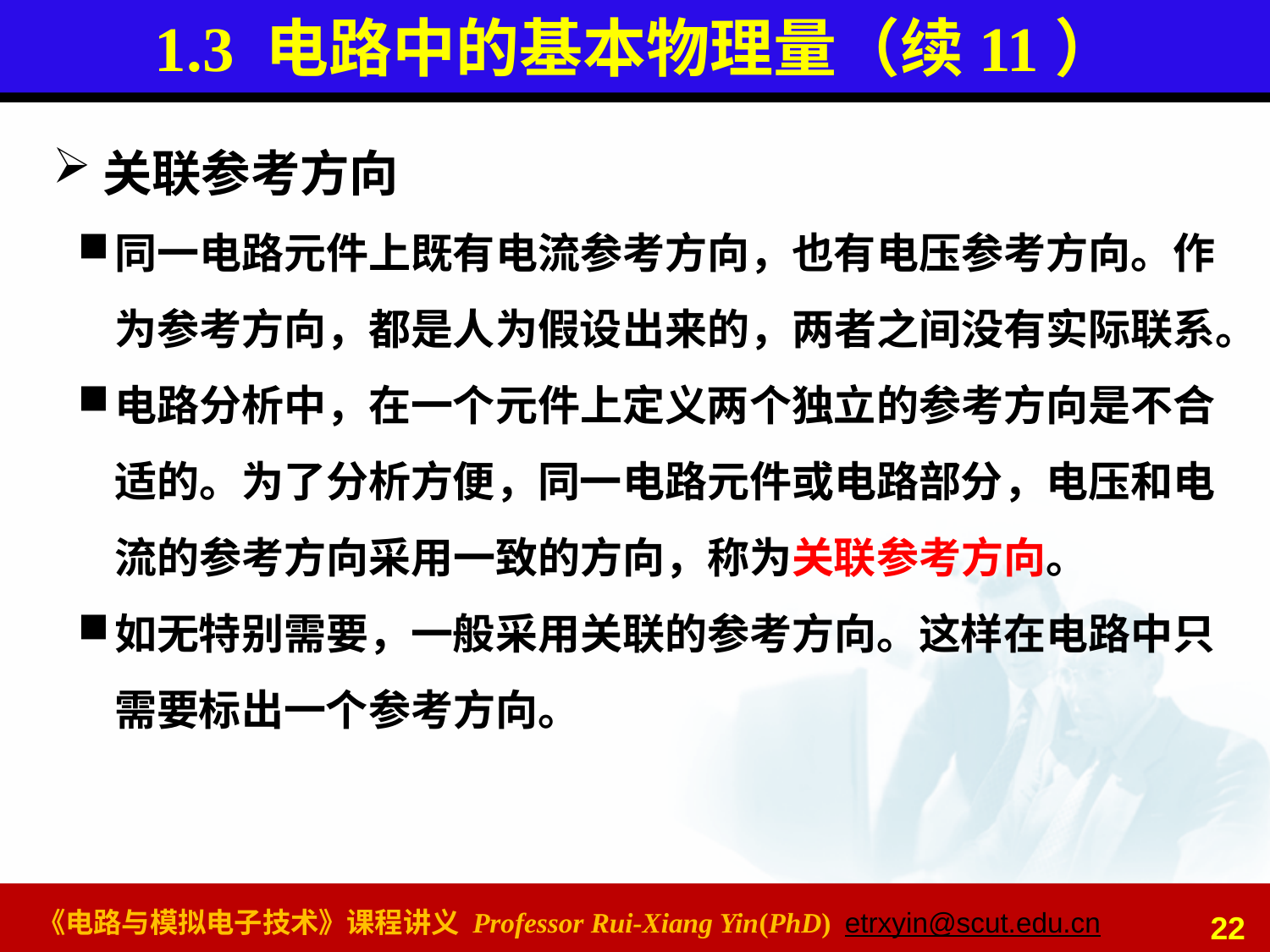

# 1.3 电路中的基本物理量（续11）
关联参考方向
同一电路元件上既有电流参考方向，也有电压参考方向。作为参考方向，都是人为假设出来的，两者之间没有实际联系。
电路分析中，在一个元件上定义两个独立的参考方向是不合适的。为了分析方便，同一电路元件或电路部分，电压和电流的参考方向采用一致的方向，称为关联参考方向。
如无特别需要，一般采用关联的参考方向。这样在电路中只需要标出一个参考方向。
22